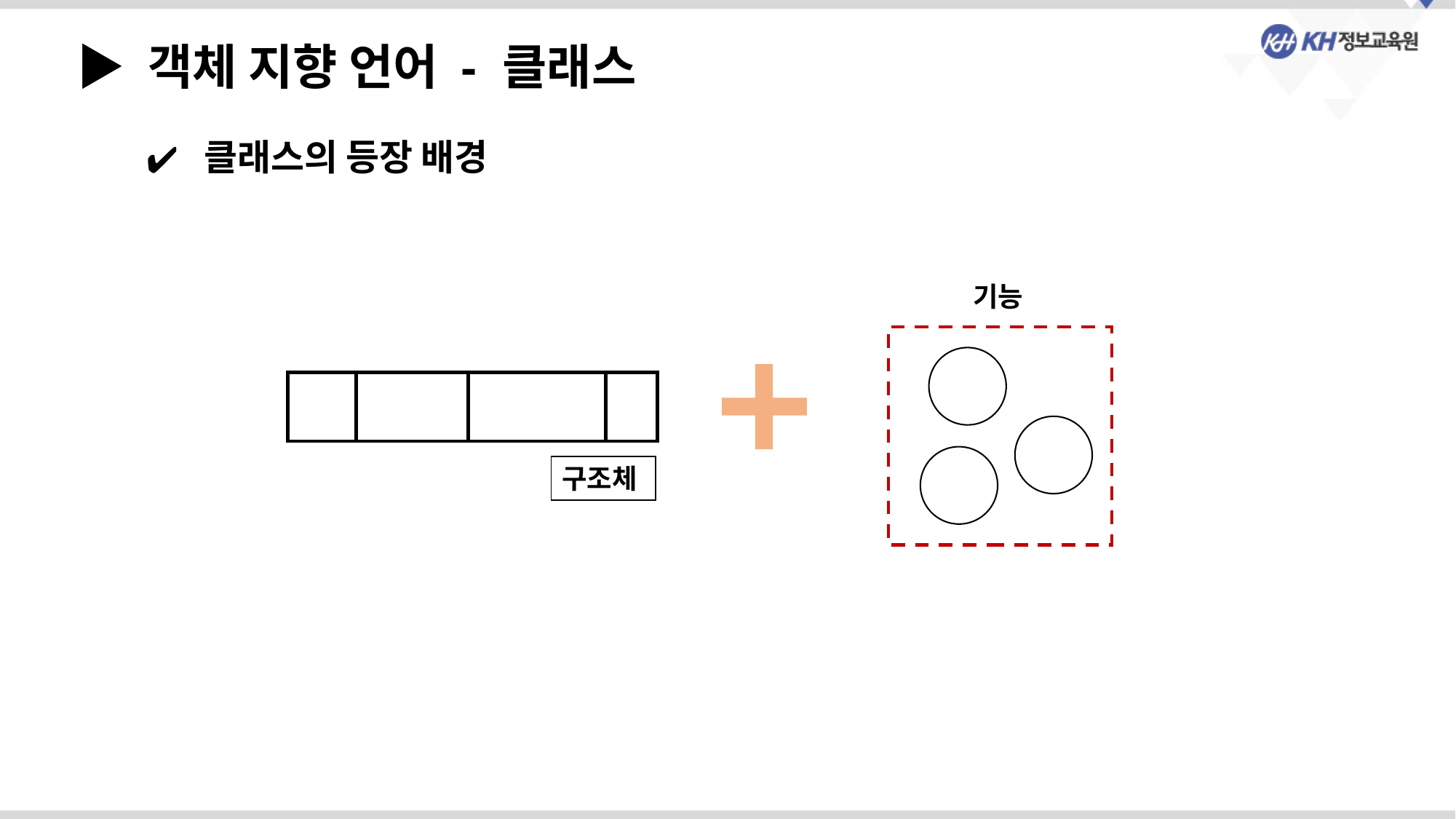

▶ 객체 지향 언어 - 클래스
 클래스의 등장 배경
기능

구조체